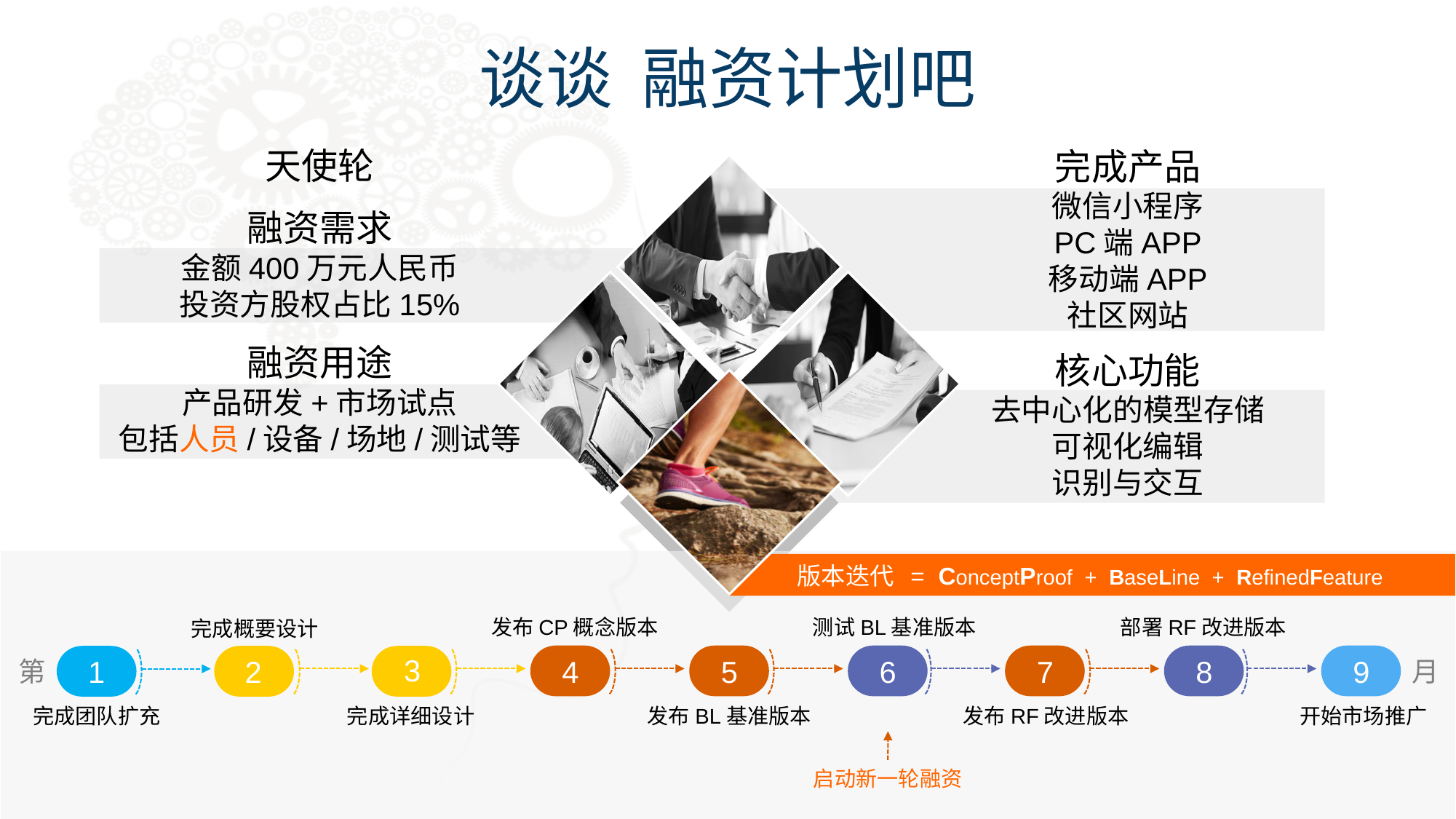

谈谈  融资计划吧
天使轮

融资需求
金额400万元人民币
投资方股权占比15%

融资用途
产品研发+市场试点
包括人员/设备/场地/测试等
完成产品
微信小程序
PC端APP
移动端APP
社区网站

核心功能
去中心化的模型存储
可视化编辑
识别与交互

版本迭代  =  ConceptProof  +  BaseLine  +  RefinedFeature
发布CP概念版本
测试BL基准版本
部署RF改进版本
完成概要设计

4

5

6

7

8

9

1

2

3
第
月
完成团队扩充
完成详细设计
发布BL基准版本
发布RF改进版本
开始市场推广
启动新一轮融资